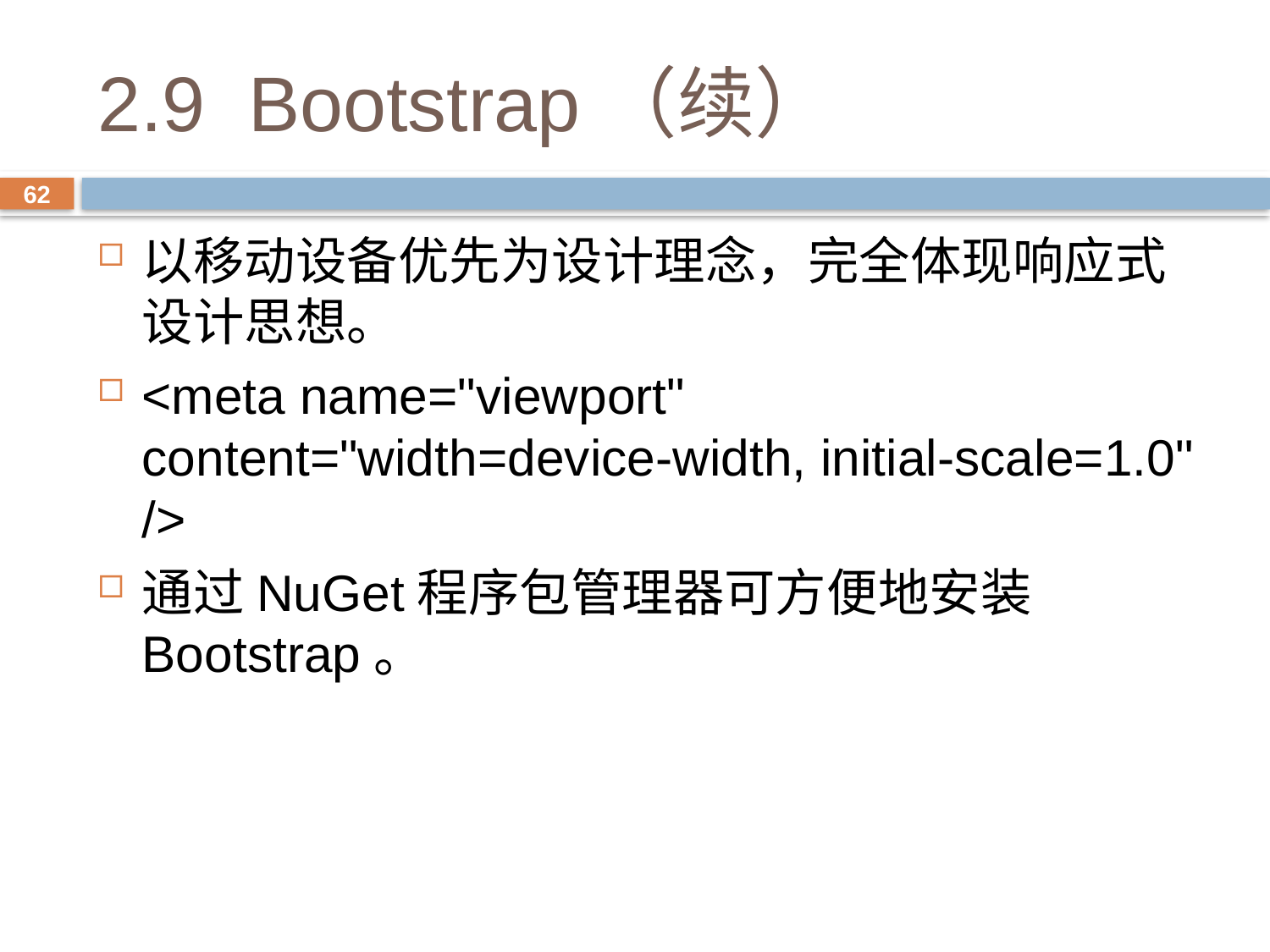

# 2.9  Bootstrap（续）
62
以移动设备优先为设计理念，完全体现响应式设计思想。
<meta name="viewport" content="width=device-width, initial-scale=1.0" />
通过NuGet程序包管理器可方便地安装Bootstrap。